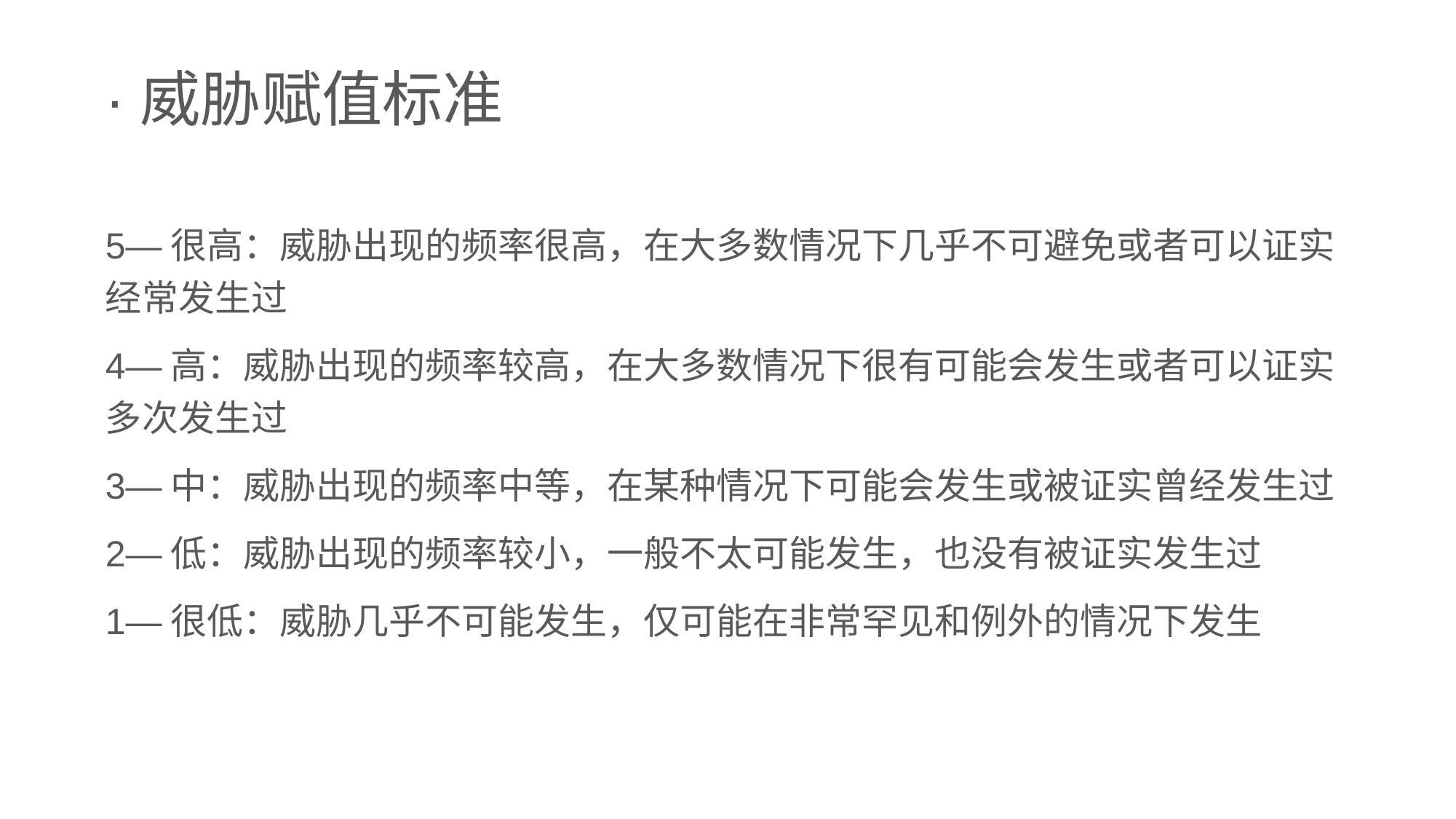

# ·威胁赋值标准

5—很高：威胁出现的频率很高，在大多数情况下几乎不可避免或者可以证实经常发生过
4—高：威胁出现的频率较高，在大多数情况下很有可能会发生或者可以证实多次发生过
3—中：威胁出现的频率中等，在某种情况下可能会发生或被证实曾经发生过
2—低：威胁出现的频率较小，一般不太可能发生，也没有被证实发生过
1—很低：威胁几乎不可能发生，仅可能在非常罕见和例外的情况下发生